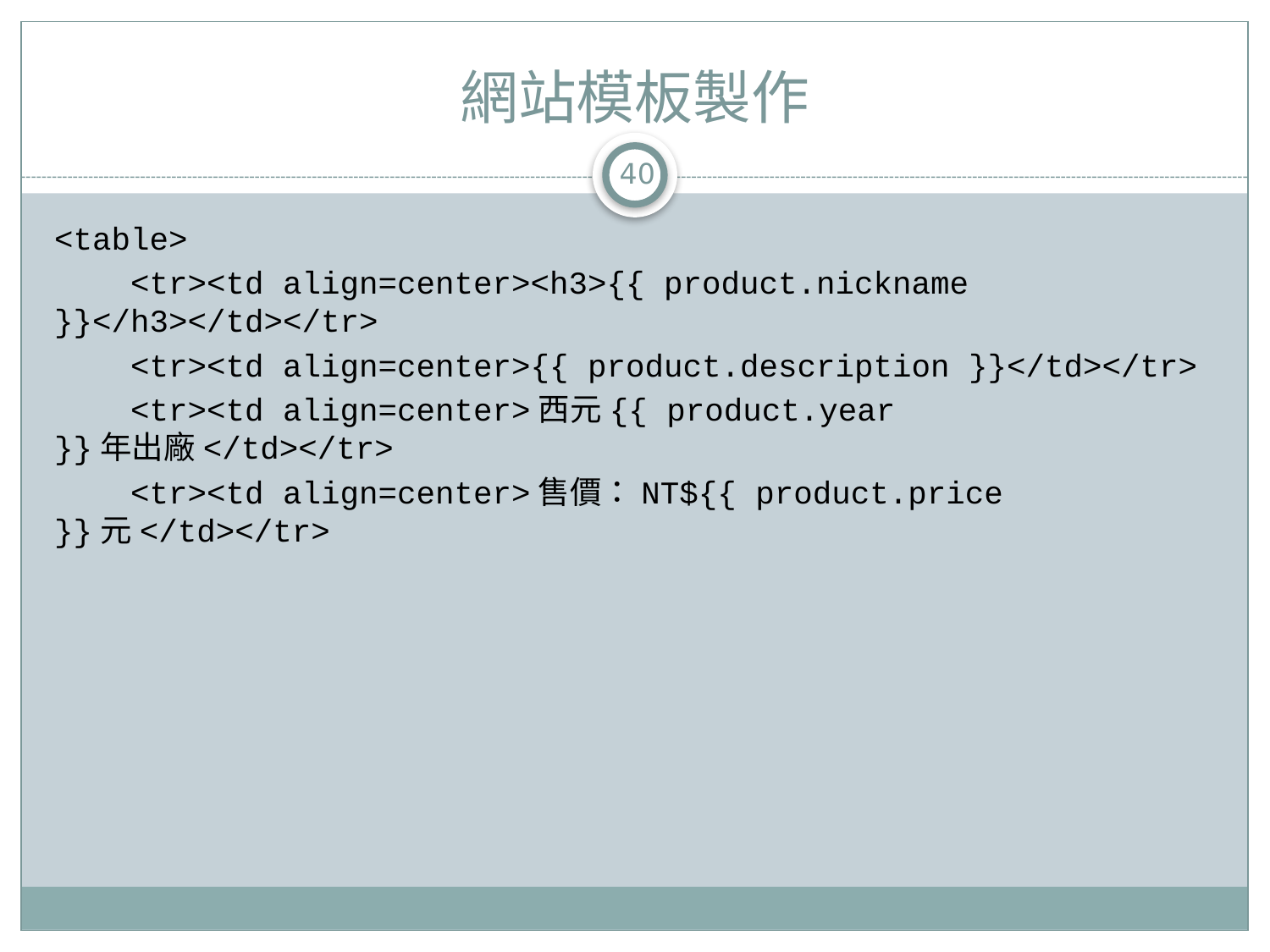

# 網站模板製作
40
<table>
    <tr><td align=center><h3>{{ product.nickname }}</h3></td></tr>
    <tr><td align=center>{{ product.description }}</td></tr>
    <tr><td align=center>西元{{ product.year }}年出廠</td></tr>
    <tr><td align=center>售價：NT${{ product.price }}元</td></tr>